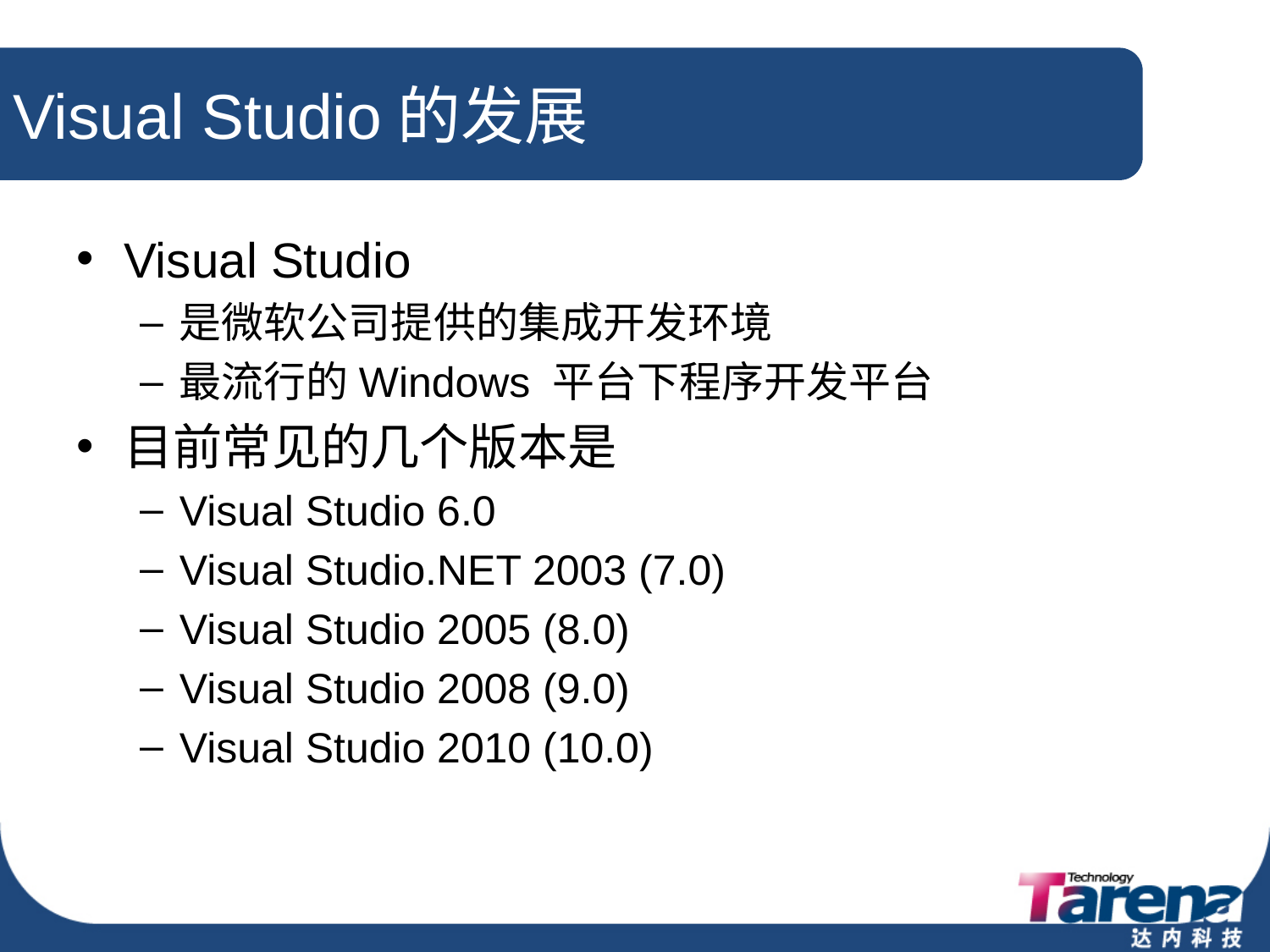

# Visual Studio的发展
Visual Studio
是微软公司提供的集成开发环境
最流行的Windows 平台下程序开发平台
目前常见的几个版本是
Visual Studio 6.0
Visual Studio.NET 2003 (7.0)
Visual Studio 2005 (8.0)
Visual Studio 2008 (9.0)
Visual Studio 2010 (10.0)